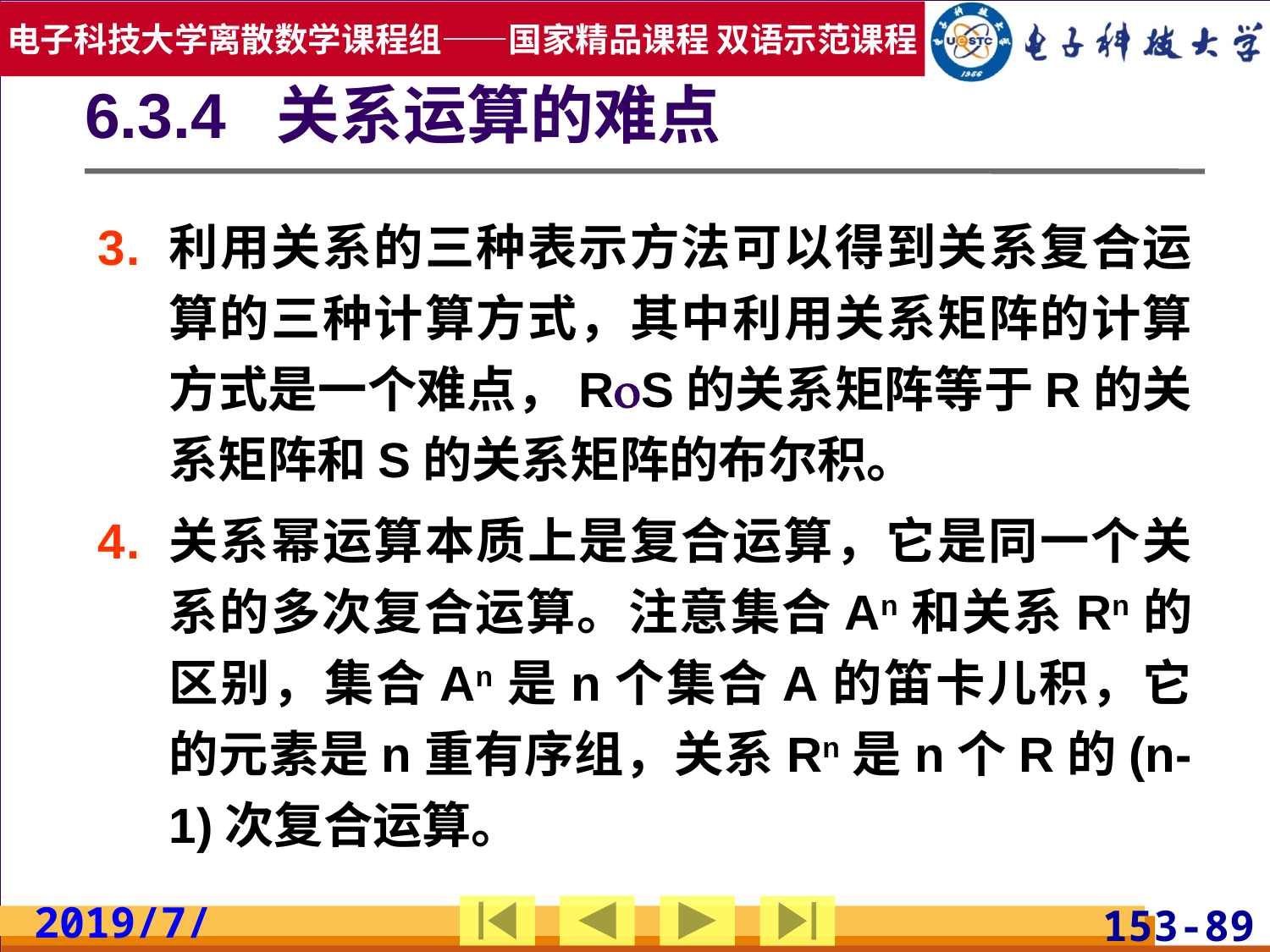

# 6.3.4  关系运算的难点
利用关系的三种表示方法可以得到关系复合运算的三种计算方式，其中利用关系矩阵的计算方式是一个难点，RοS的关系矩阵等于R的关系矩阵和S的关系矩阵的布尔积。
关系幂运算本质上是复合运算，它是同一个关系的多次复合运算。注意集合An和关系Rn的区别，集合An是n个集合A的笛卡儿积，它的元素是n重有序组，关系Rn是n个R的(n-1)次复合运算。
2019/7/3